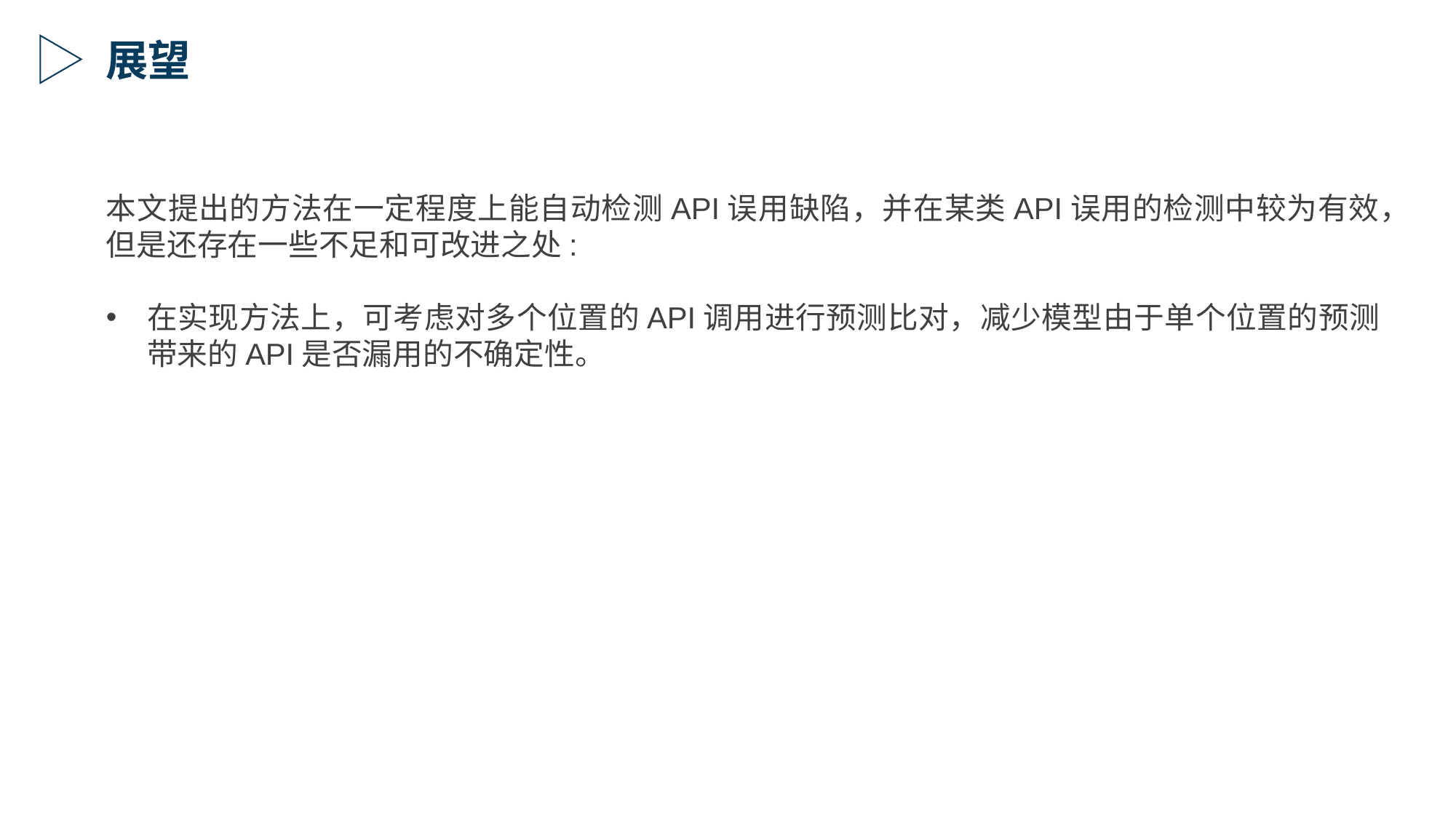

展望

本文提出的方法在一定程度上能自动检测API误用缺陷，并在某类API误用的检测中较为有效，但是还存在一些不足和可改进之处:

在实现方法上，可考虑对多个位置的API调用进行预测比对，减少模型由于单个位置的预测带来的API是否漏用的不确定性。